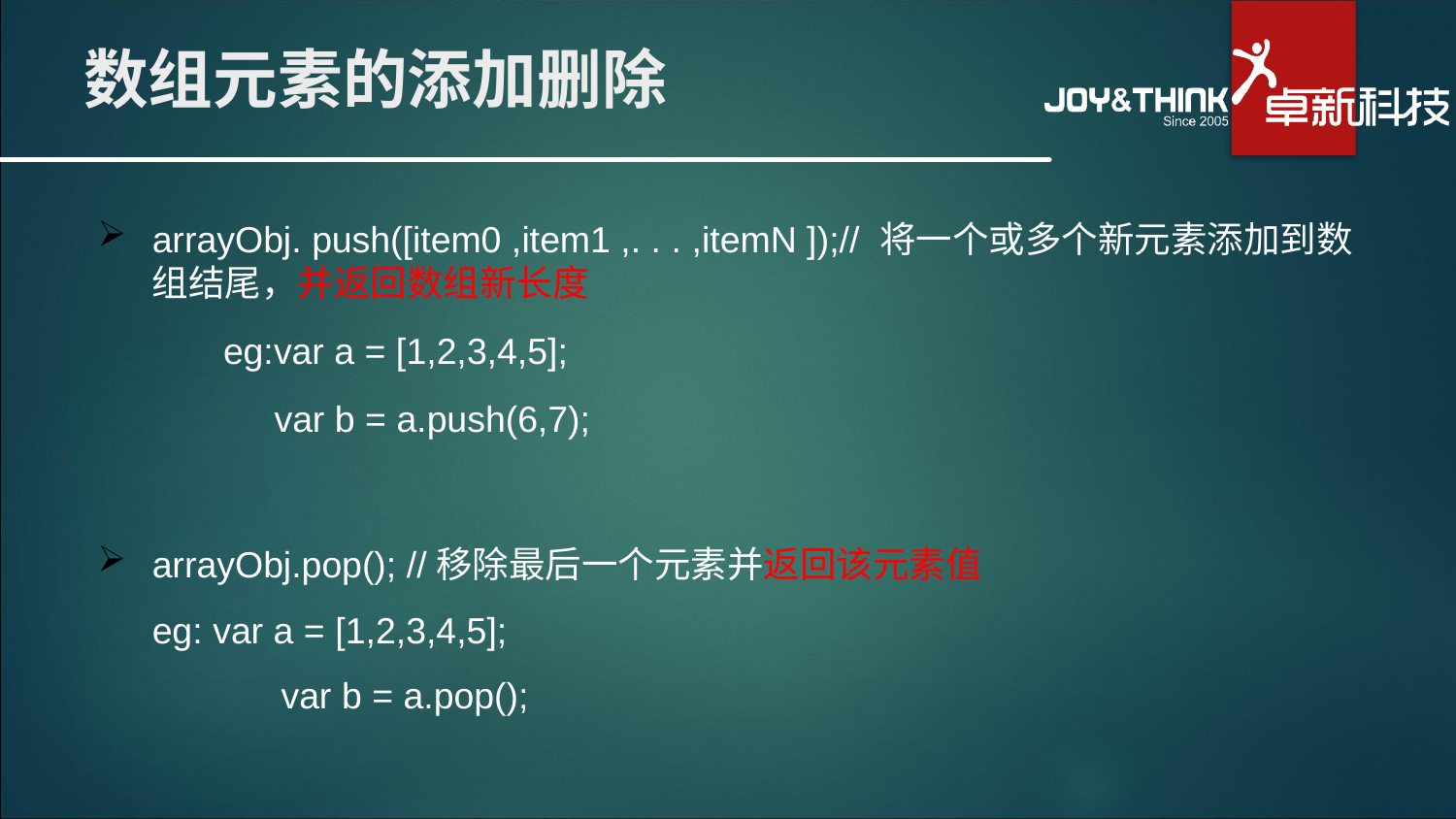

# 数组元素的添加删除
arrayObj. push([item0 ,item1 ,. . . ,itemN ]);// 将一个或多个新元素添加到数组结尾，并返回数组新长度
    eg:var a = [1,2,3,4,5];
         var b = a.push(6,7);

arrayObj.pop(); //移除最后一个元素并返回该元素值
	eg: var a = [1,2,3,4,5];
                  var b = a.pop();